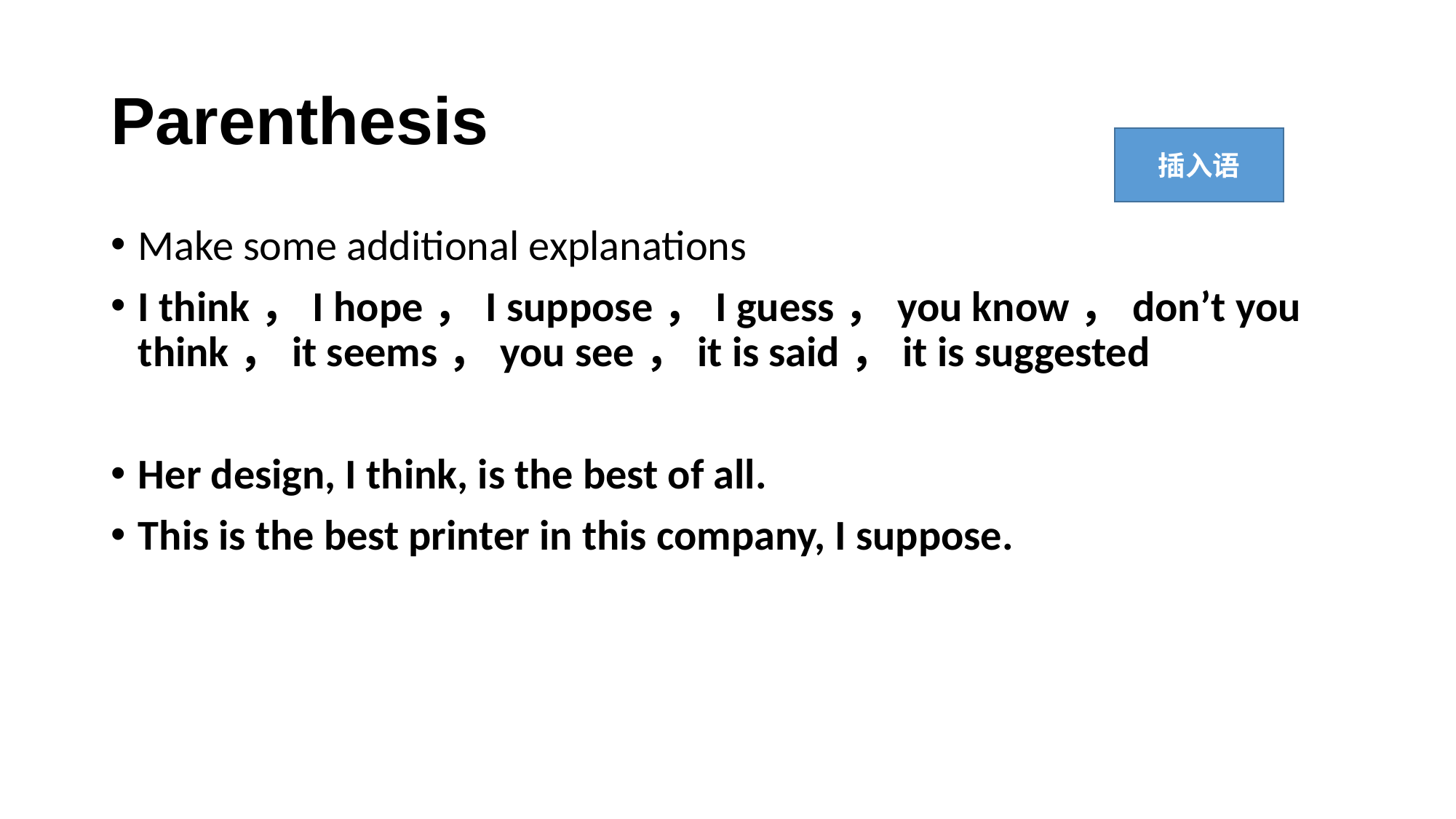

# Parenthesis
插入语
Make some additional explanations
I think，I hope，I suppose，I guess，you know，don’t you think，it seems，you see，it is said，it is suggested

Her design, I think, is the best of all.
This is the best printer in this company, I suppose.